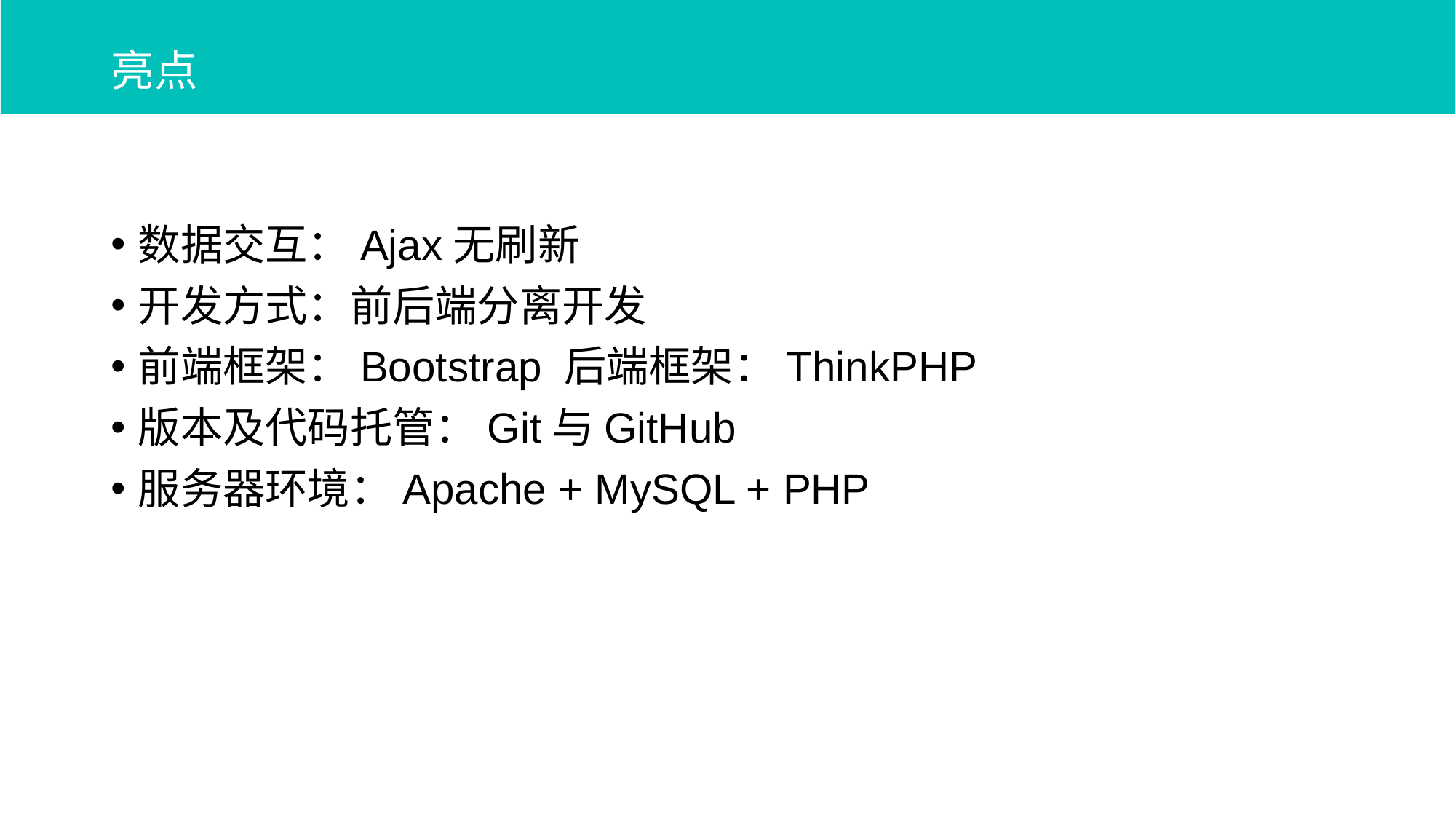

# 亮点
数据交互：Ajax无刷新
开发方式：前后端分离开发
前端框架：Bootstrap 后端框架：ThinkPHP
版本及代码托管：Git与GitHub
服务器环境：Apache + MySQL + PHP